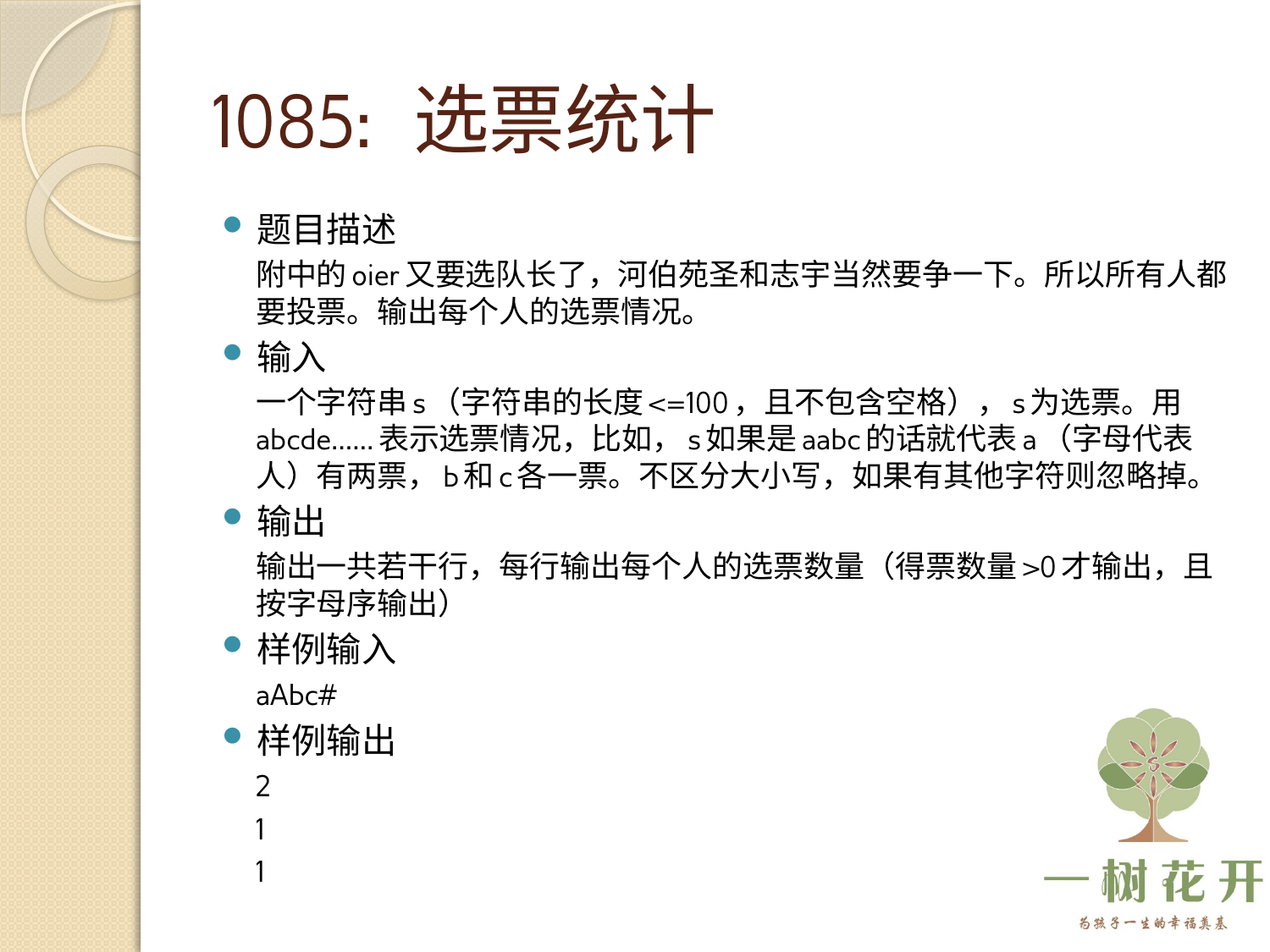

# 1085: 选票统计
题目描述
附中的oier又要选队长了，河伯苑圣和志宇当然要争一下。所以所有人都要投票。输出每个人的选票情况。
输入
一个字符串s（字符串的长度<=100，且不包含空格），s为选票。用abcde……表示选票情况，比如，s如果是aabc的话就代表a（字母代表人）有两票，b和c各一票。不区分大小写，如果有其他字符则忽略掉。
输出
输出一共若干行，每行输出每个人的选票数量（得票数量>0才输出，且按字母序输出）
样例输入
aAbc#
样例输出
2
1
1